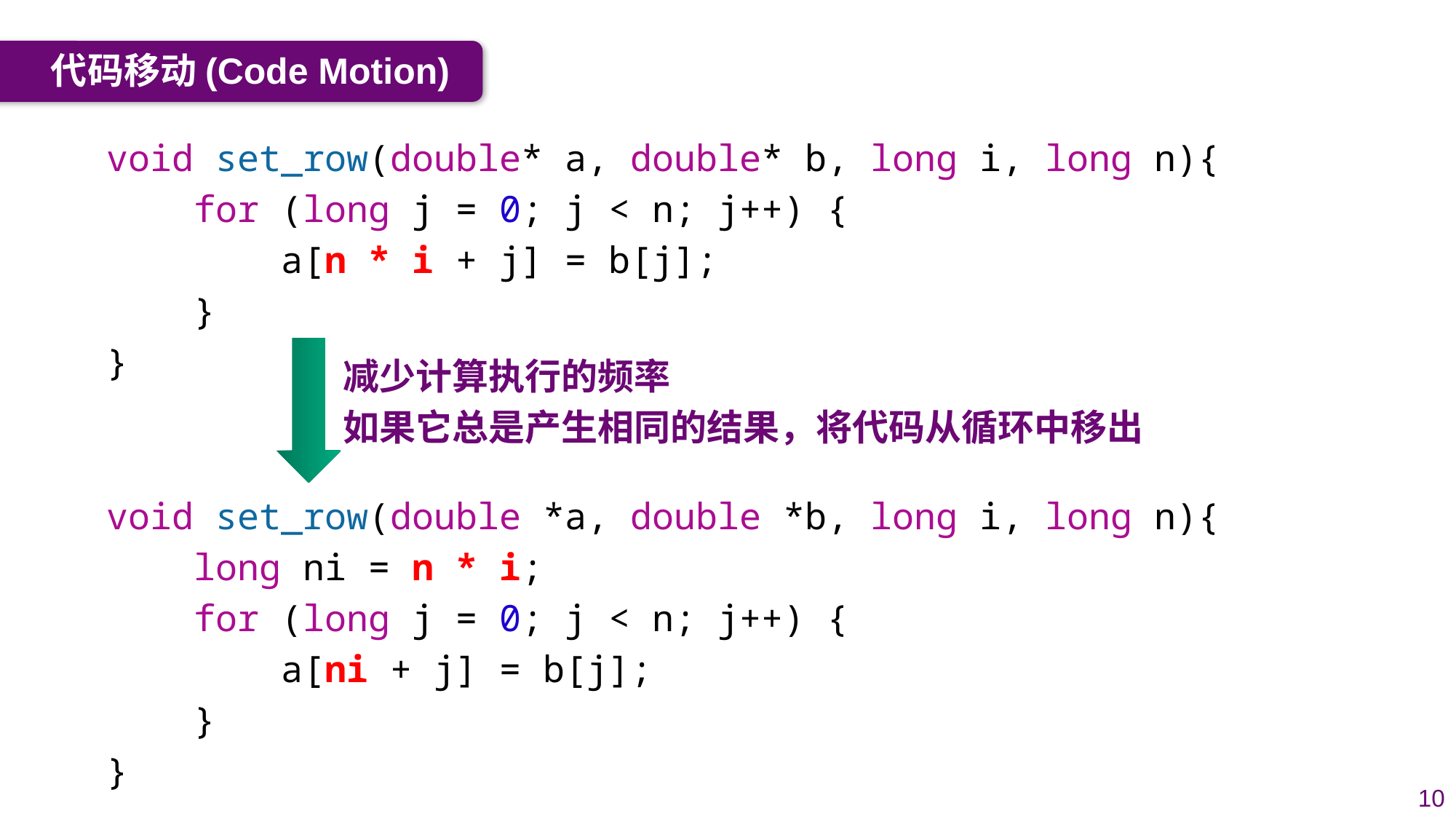

代码移动(Code Motion)

void set_row(double* a, double* b, long i, long n){
    for (long j = 0; j < n; j++) {
        a[n * i + j] = b[j];
    }
}

减少计算执行的频率
如果它总是产生相同的结果，将代码从循环中移出
void set_row(double *a, double *b, long i, long n){
    long ni = n * i;
    for (long j = 0; j < n; j++) {
        a[ni + j] = b[j];
    }
}
10